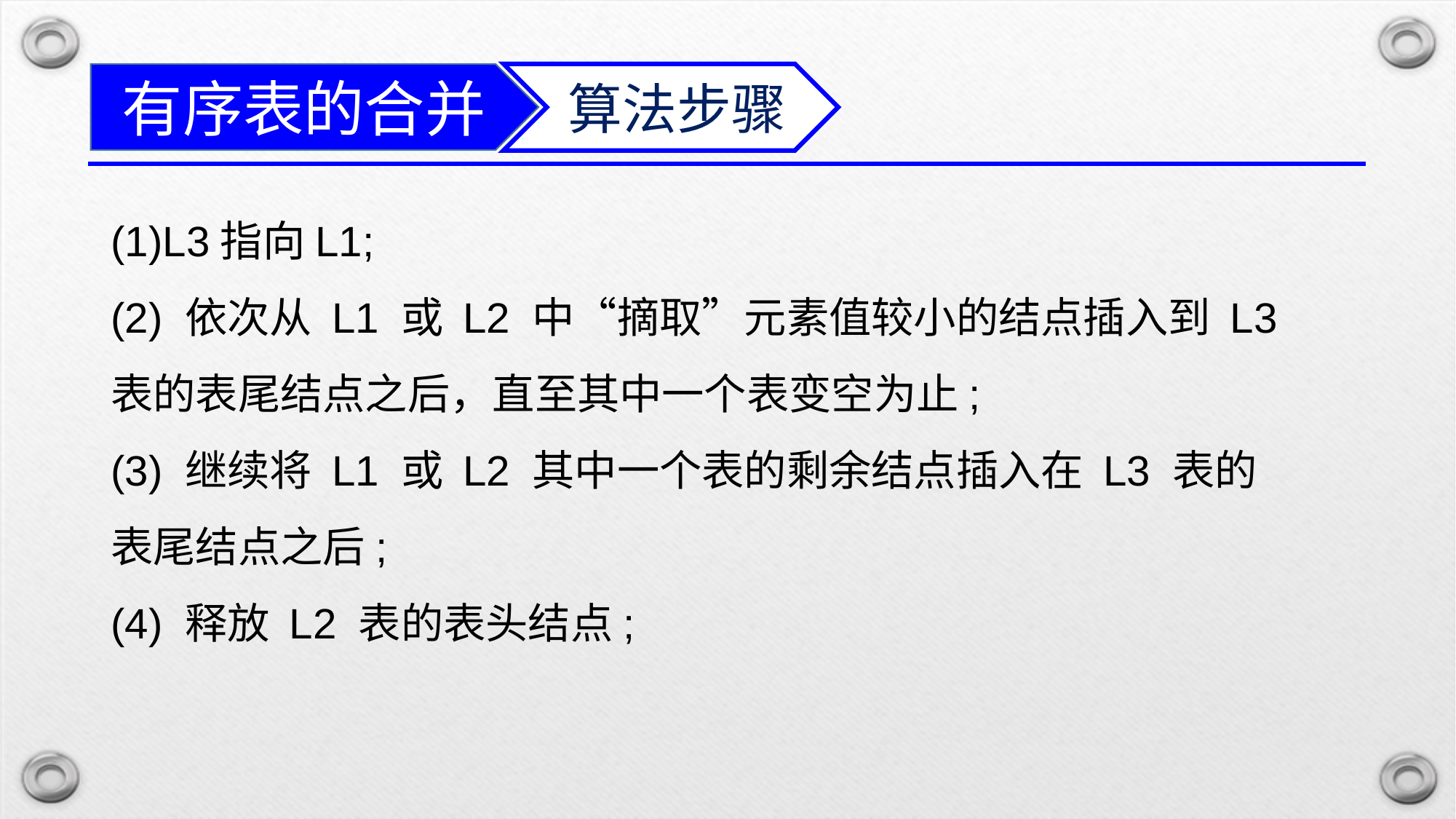

算法步骤

有序表的合并
(1)L3指向L1;
(2) 依次从 L1 或 L2 中“摘取”元素值较小的结点插入到 L3 表的表尾结点之后，直至其中一个表变空为止;
(3) 继续将 L1 或 L2 其中一个表的剩余结点插入在 L3 表的表尾结点之后;
(4) 释放 L2 表的表头结点;